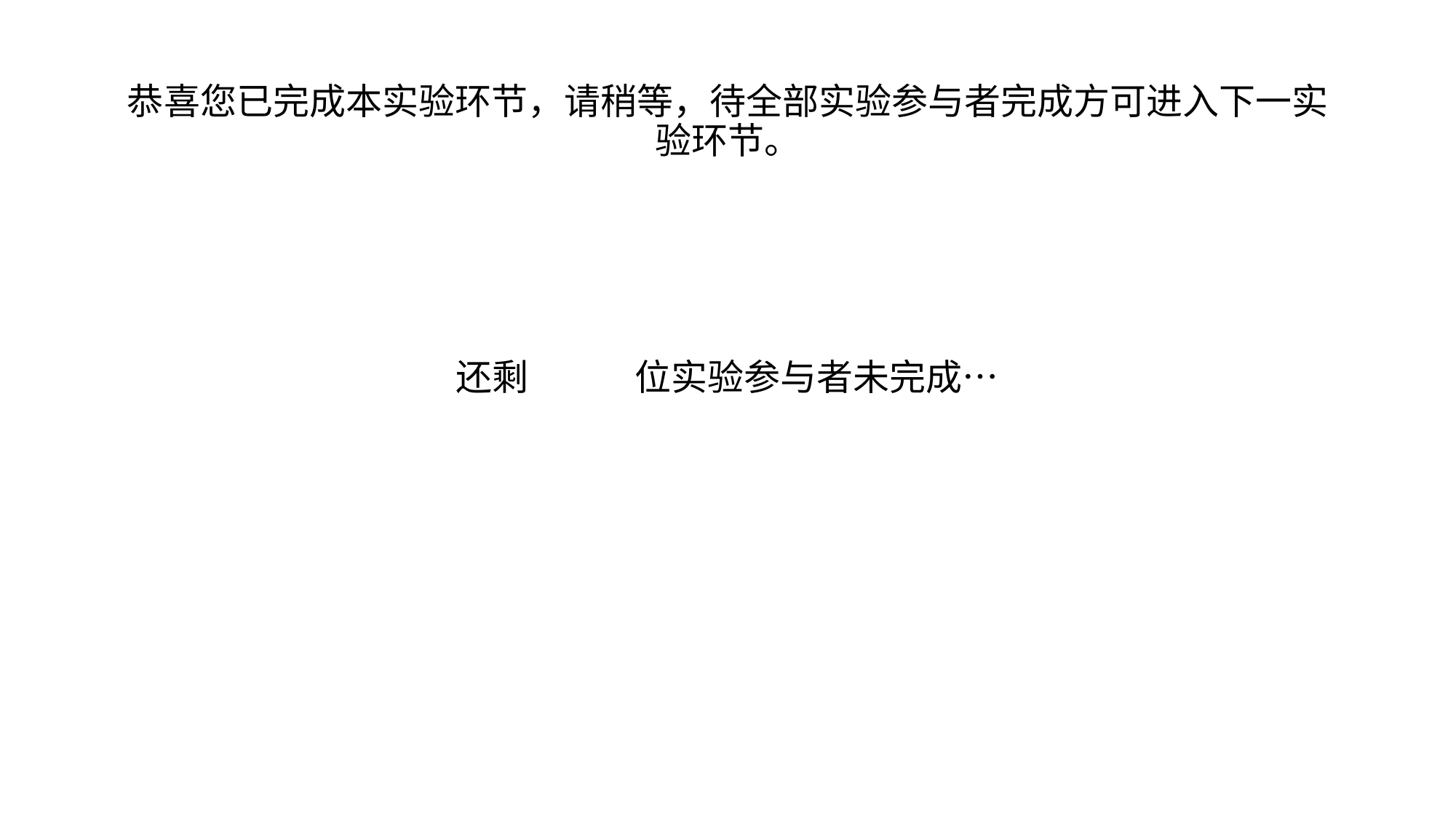

# 恭喜您已完成本实验环节，请稍等，待全部实验参与者完成方可进入下一实验环节。

还剩             位实验参与者未完成…